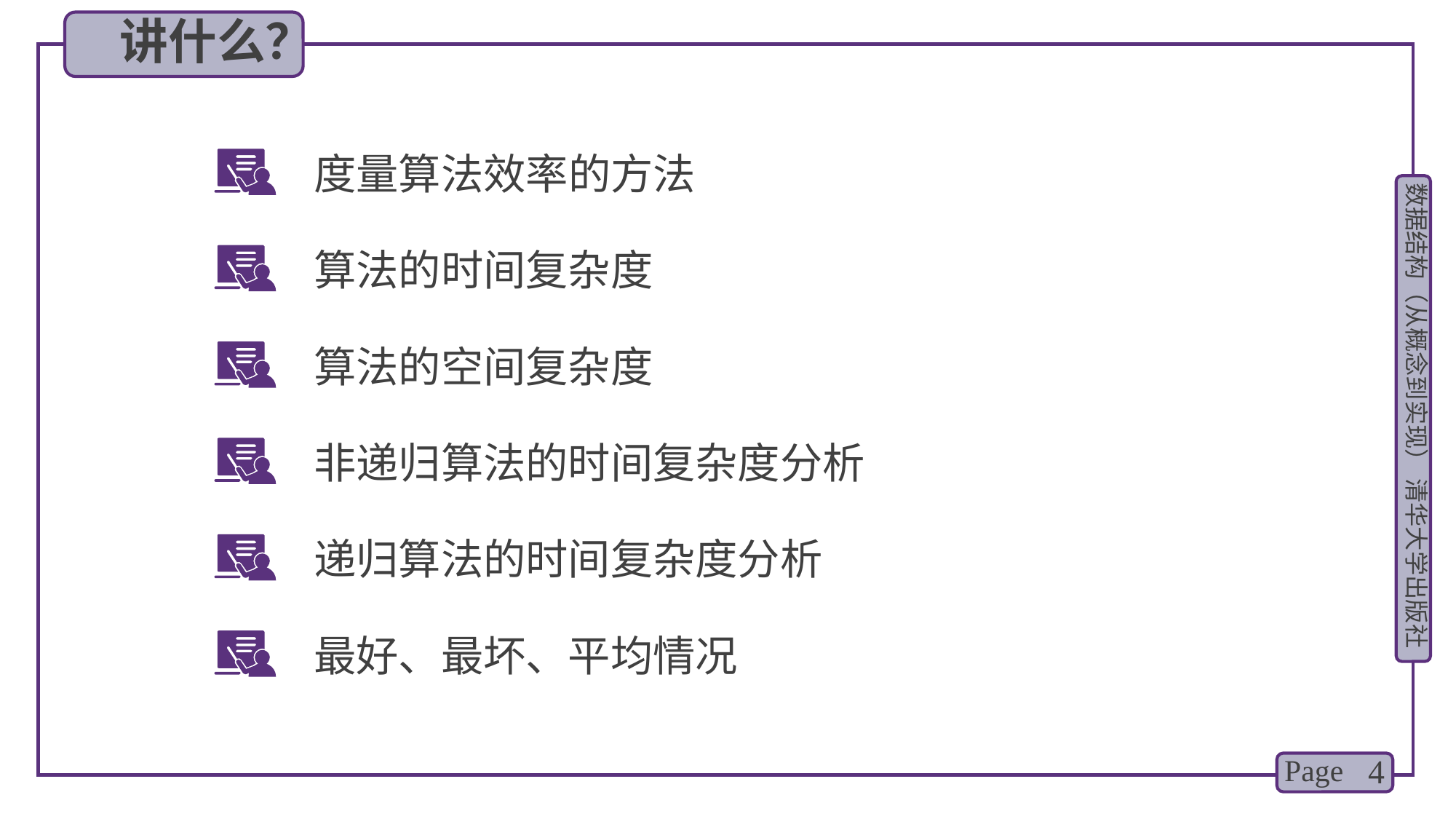

讲什么？

度量算法效率的方法

算法的时间复杂度

算法的空间复杂度

非递归算法的时间复杂度分析

递归算法的时间复杂度分析

最好、最坏、平均情况